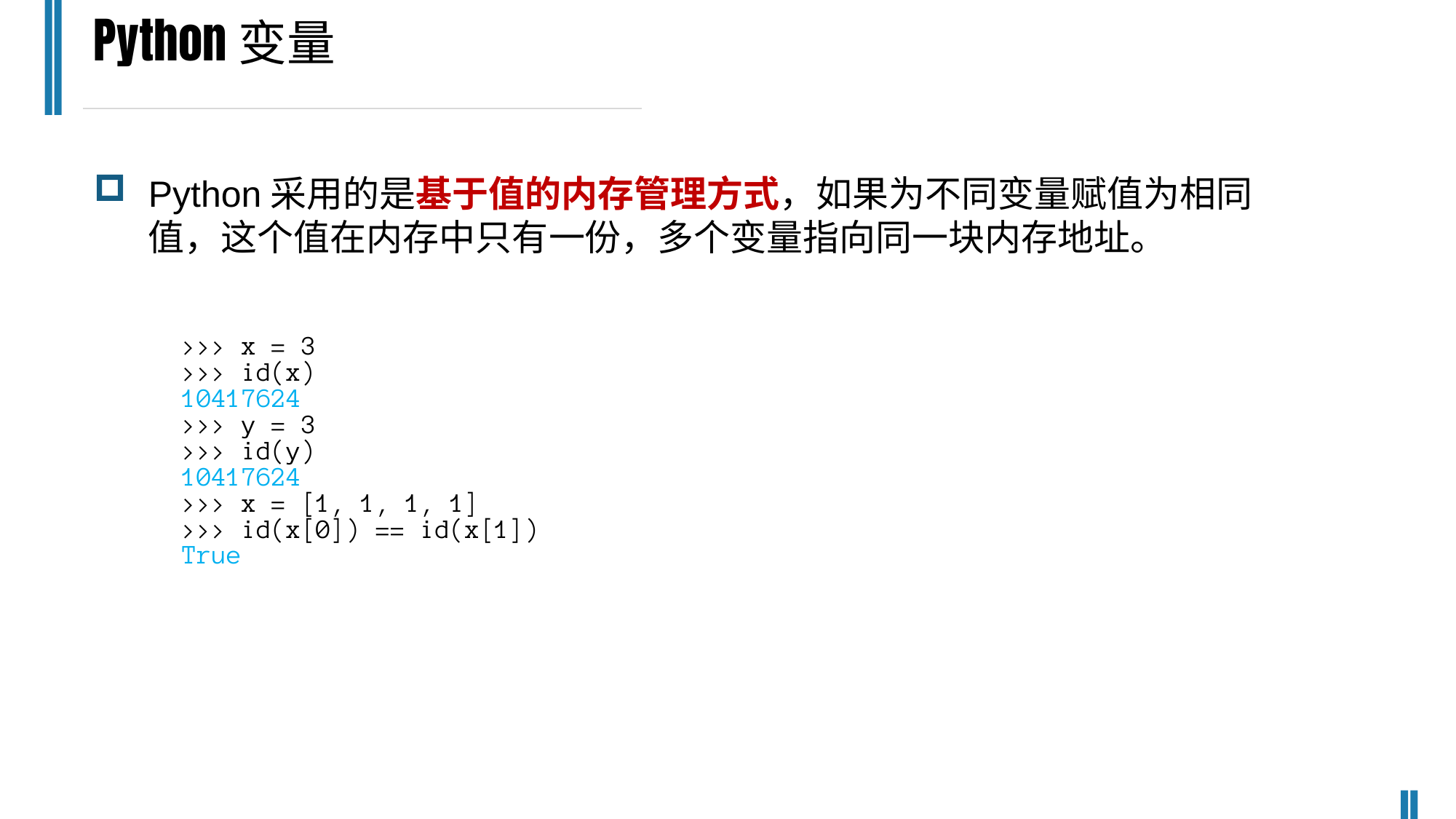

Python变量

Python采用的是基于值的内存管理方式，如果为不同变量赋值为相同值，这个值在内存中只有一份，多个变量指向同一块内存地址。

>>> x = 3
>>> id(x)
10417624
>>> y = 3
>>> id(y)
10417624
>>> x = [1, 1, 1, 1]
>>> id(x[0]) == id(x[1])
True